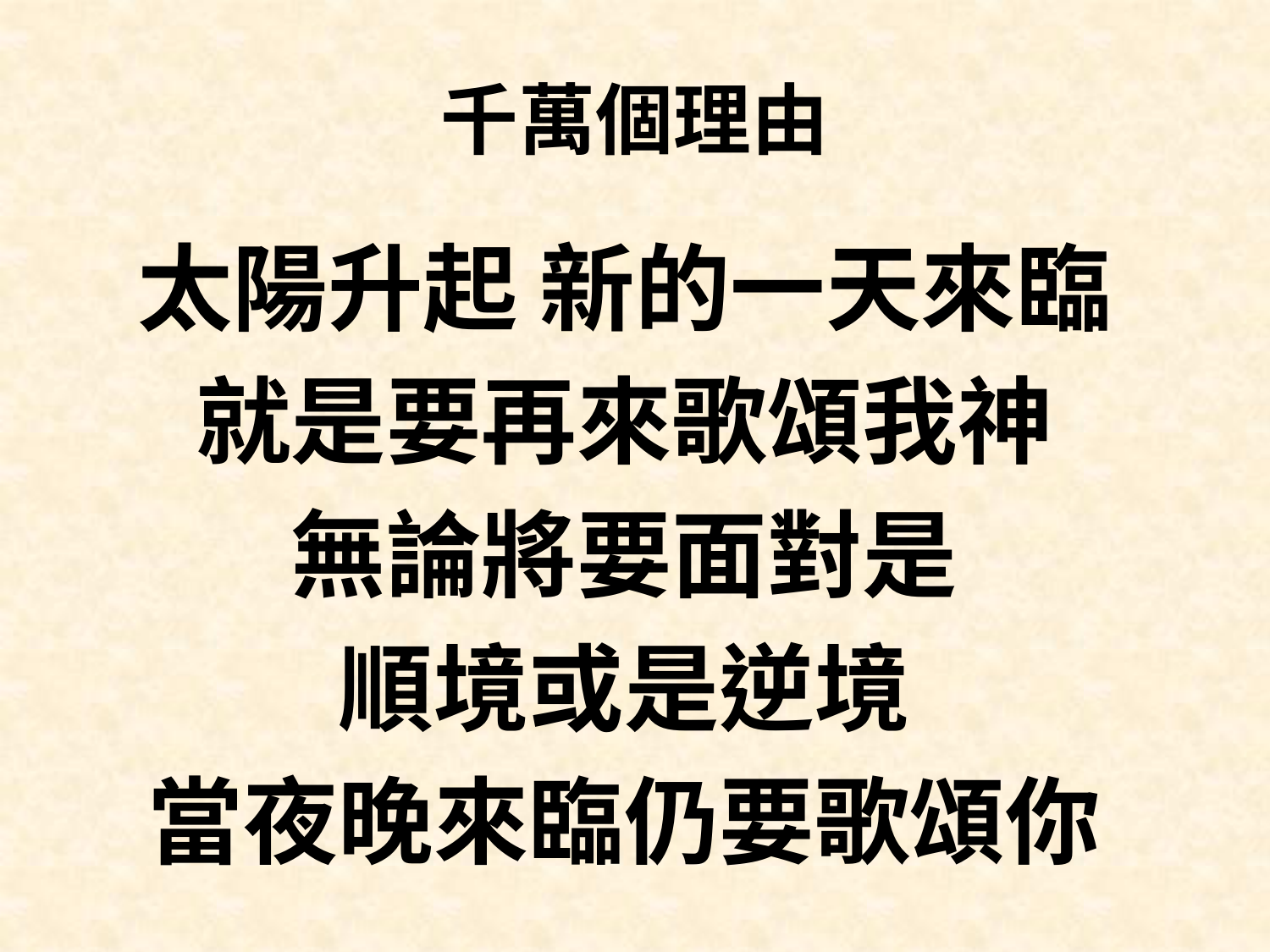

# 千萬個理由
太陽升起 新的一天來臨
就是要再來歌頌我神
無論將要面對是
順境或是逆境
當夜晚來臨仍要歌頌你